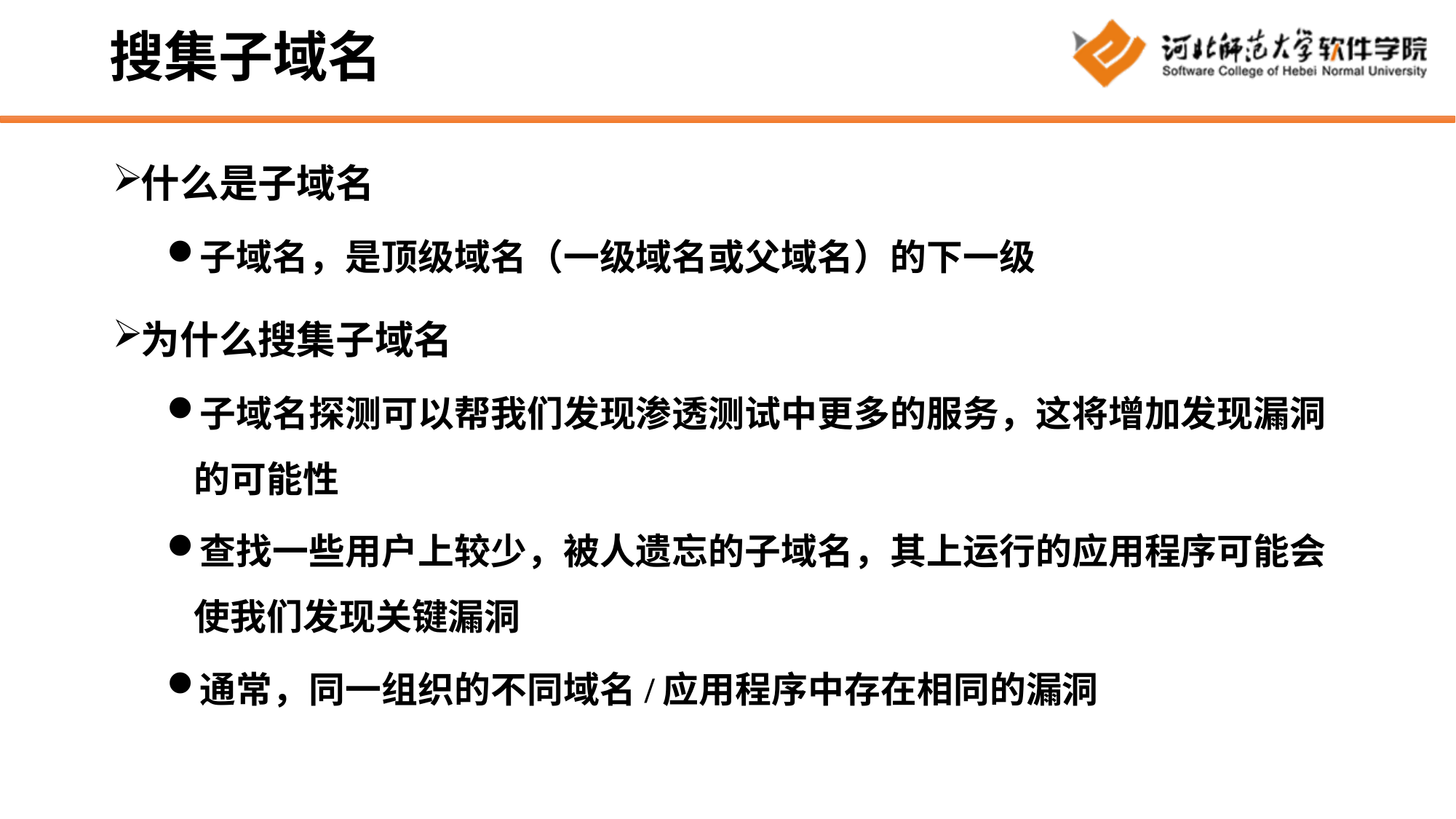

# 搜集子域名
什么是子域名
子域名，是顶级域名（一级域名或父域名）的下一级
为什么搜集子域名
子域名探测可以帮我们发现渗透测试中更多的服务，这将增加发现漏洞的可能性
查找一些用户上较少，被人遗忘的子域名，其上运行的应用程序可能会使我们发现关键漏洞
通常，同一组织的不同域名/应用程序中存在相同的漏洞